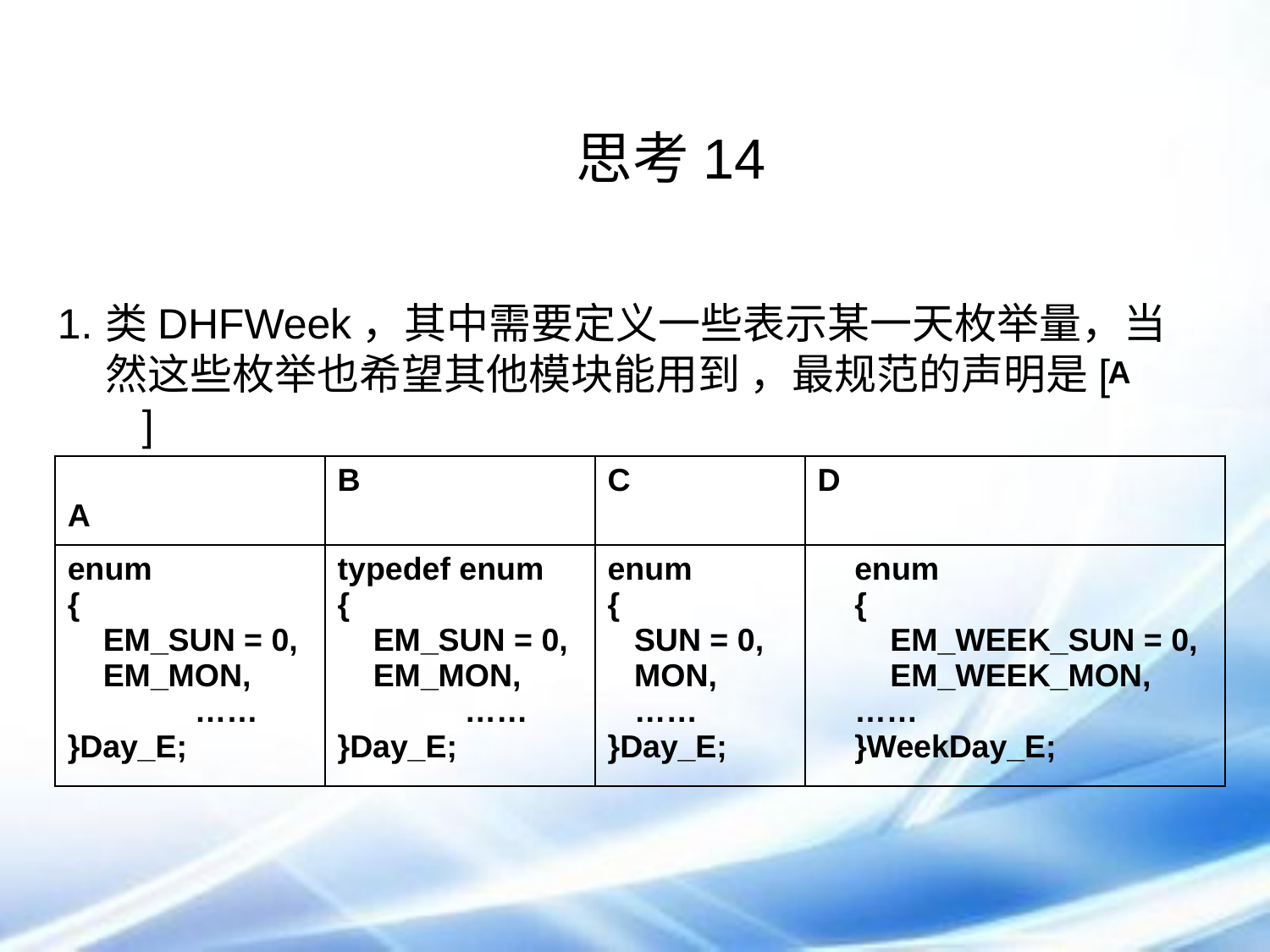

# 思考14
类DHFWeek，其中需要定义一些表示某一天枚举量，当然这些枚举也希望其他模块能用到 ，最规范的声明是[		]
A
| A | B | C | D |
| --- | --- | --- | --- |
| enum { EM\_SUN = 0, EM\_MON, …… }Day\_E; | typedef enum { EM\_SUN = 0, EM\_MON, …… }Day\_E; | enum { SUN = 0, MON, …… }Day\_E; | enum { EM\_WEEK\_SUN = 0, EM\_WEEK\_MON, …… }WeekDay\_E; |